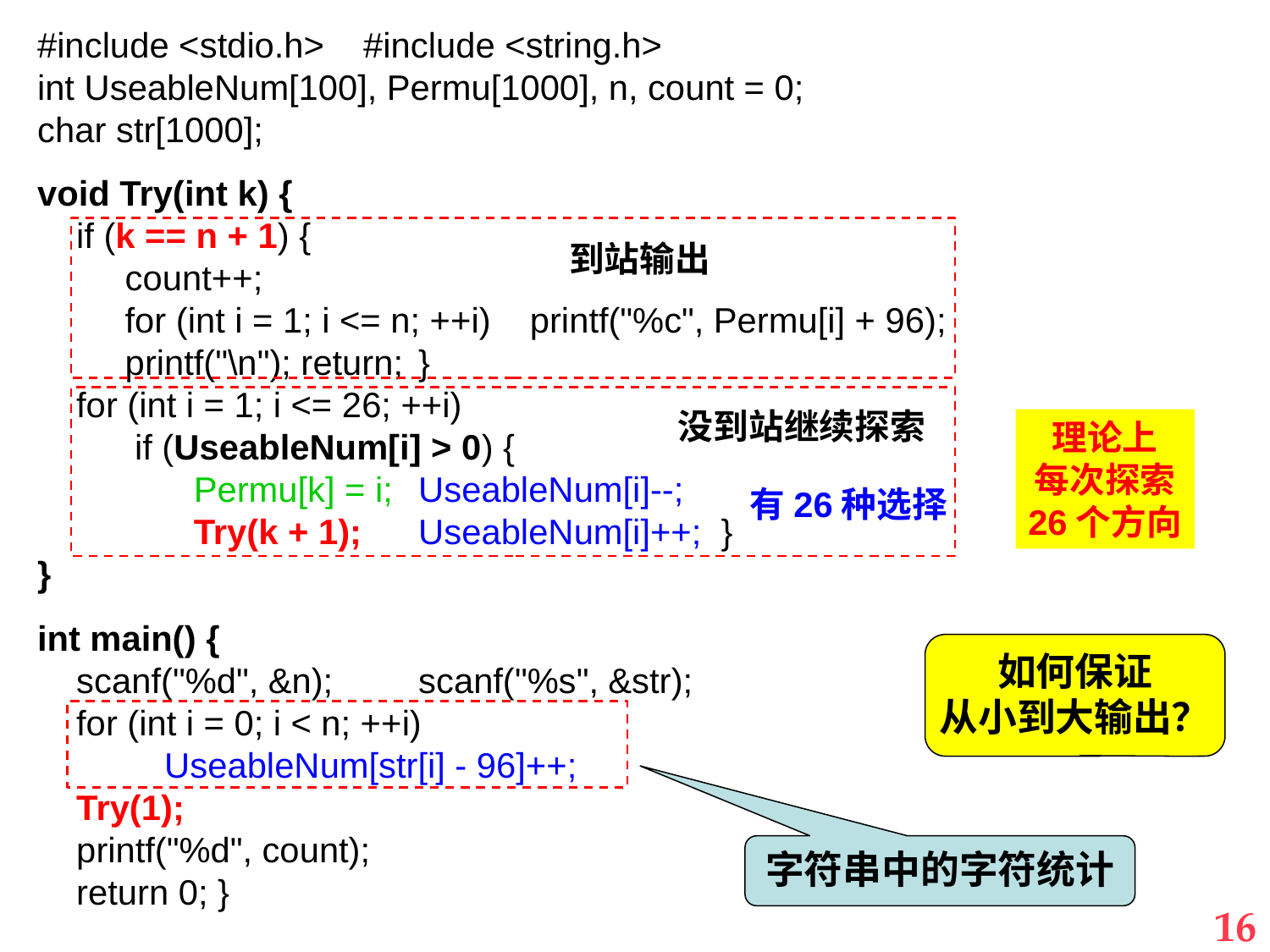

#include <stdio.h>    #include <string.h>
int UseableNum[100], Permu[1000], n, count = 0;
char str[1000];

void Try(int k) {
    if (k == n + 1) {
         count++;
         for (int i = 1; i <= n; ++i)    printf("%c", Permu[i] + 96);
         printf("\n"); return;	}
    for (int i = 1; i <= 26; ++i)
          if (UseableNum[i] > 0) {
	   Permu[k] = i; 	UseableNum[i]--;
	   Try(k + 1); 	UseableNum[i]++;  }
}

int main() {
    scanf("%d", &n); 	scanf("%s", &str);
    for (int i = 0; i < n; ++i)
 	UseableNum[str[i] - 96]++;
    Try(1);
    printf("%d", count);
    return 0; }

到站输出

没到站继续探索
理论上
每次探索
26个方向
有26种选择
如何保证
从小到大输出？

字符串中的字符统计